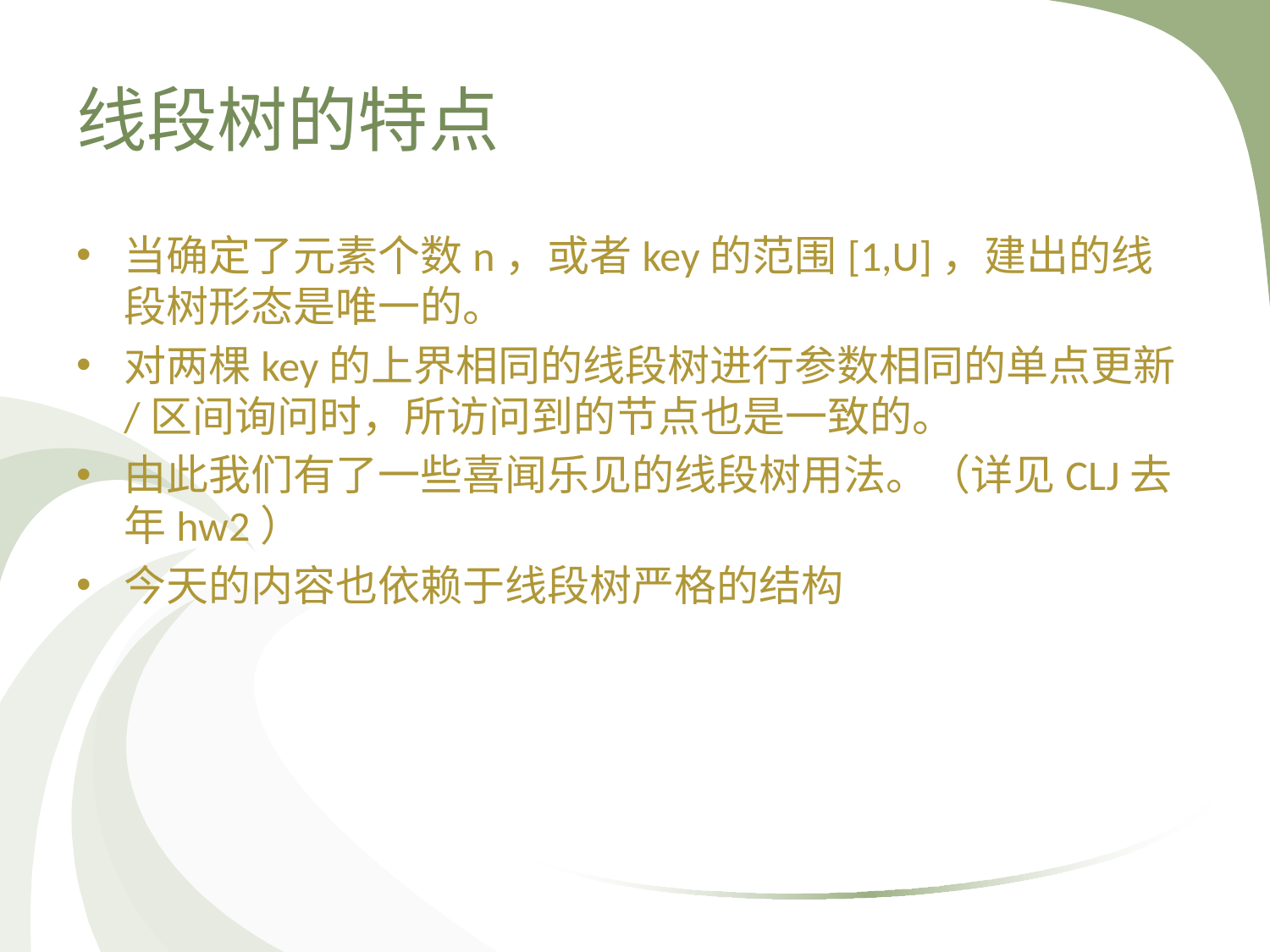

# 线段树的特点
当确定了元素个数n，或者key的范围[1,U]，建出的线段树形态是唯一的。
对两棵key的上界相同的线段树进行参数相同的单点更新/区间询问时，所访问到的节点也是一致的。
由此我们有了一些喜闻乐见的线段树用法。（详见CLJ去年hw2）
今天的内容也依赖于线段树严格的结构